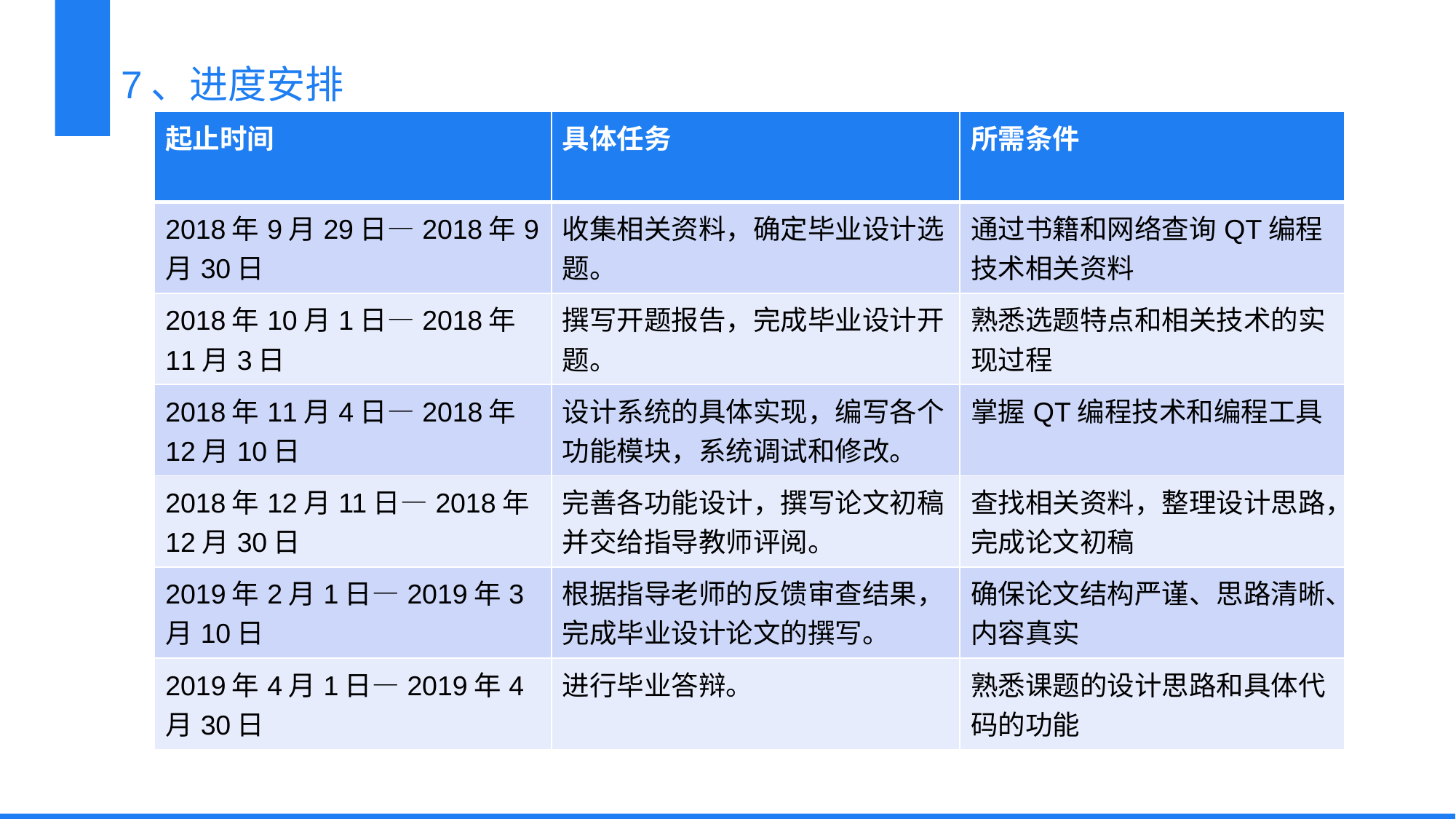

7、进度安排
| 起止时间 | 具体任务 | 所需条件 |
| --- | --- | --- |
| 2018年9月29日—2018年9月30日 | 收集相关资料，确定毕业设计选题。 | 通过书籍和网络查询QT编程技术相关资料 |
| 2018年10月1日—2018年11月3日 | 撰写开题报告，完成毕业设计开题。 | 熟悉选题特点和相关技术的实现过程 |
| 2018年11月4日—2018年12月10日 | 设计系统的具体实现，编写各个功能模块，系统调试和修改。 | 掌握QT编程技术和编程工具 |
| 2018年12月11日—2018年12月30日 | 完善各功能设计，撰写论文初稿并交给指导教师评阅。 | 查找相关资料，整理设计思路，完成论文初稿 |
| 2019年2月1日—2019年3月10日 | 根据指导老师的反馈审查结果，完成毕业设计论文的撰写。 | 确保论文结构严谨、思路清晰、内容真实 |
| 2019年4月1日—2019年4月30日 | 进行毕业答辩。 | 熟悉课题的设计思路和具体代码的功能 |